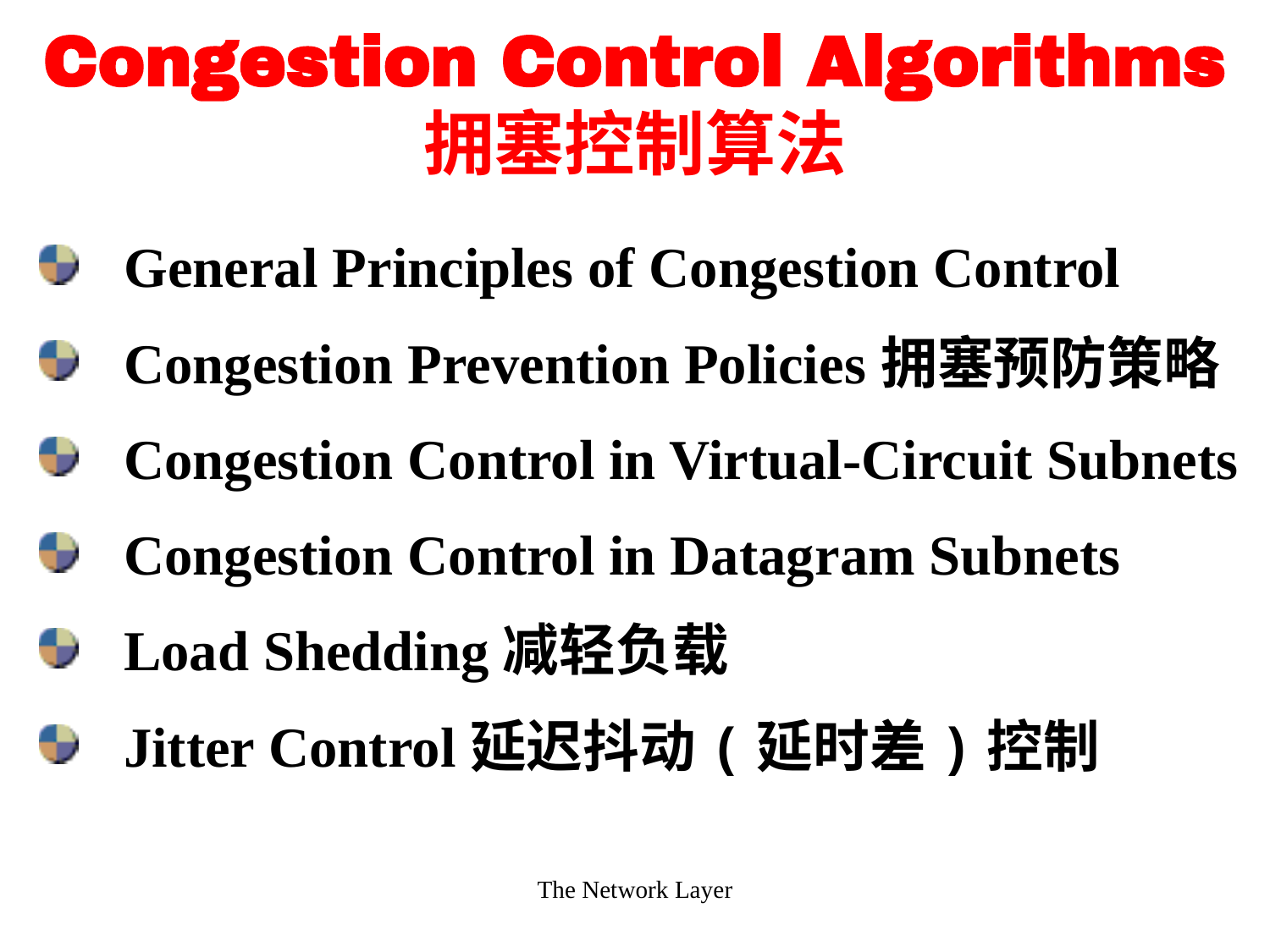

# Congestion Control Algorithms 拥塞控制算法
General Principles of Congestion Control
Congestion Prevention Policies拥塞预防策略
Congestion Control in Virtual-Circuit Subnets
Congestion Control in Datagram Subnets
Load Shedding减轻负载
Jitter Control延迟抖动(延时差)控制

The Network Layer
20